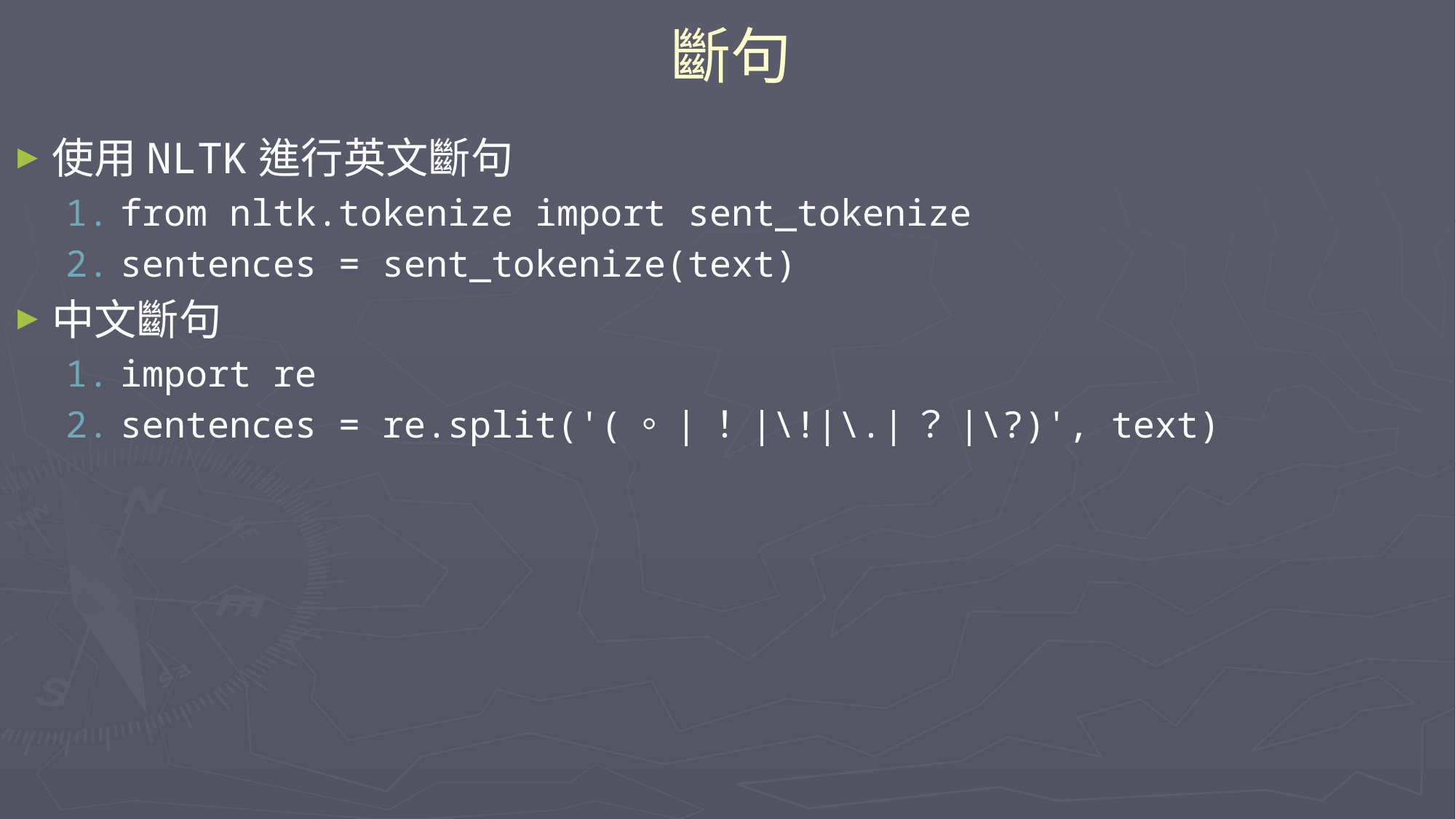

# 斷句
使用NLTK進行英文斷句
from nltk.tokenize import sent_tokenize
sentences = sent_tokenize(text)
中文斷句
import re
sentences = re.split('(。|！|\!|\.|？|\?)', text)